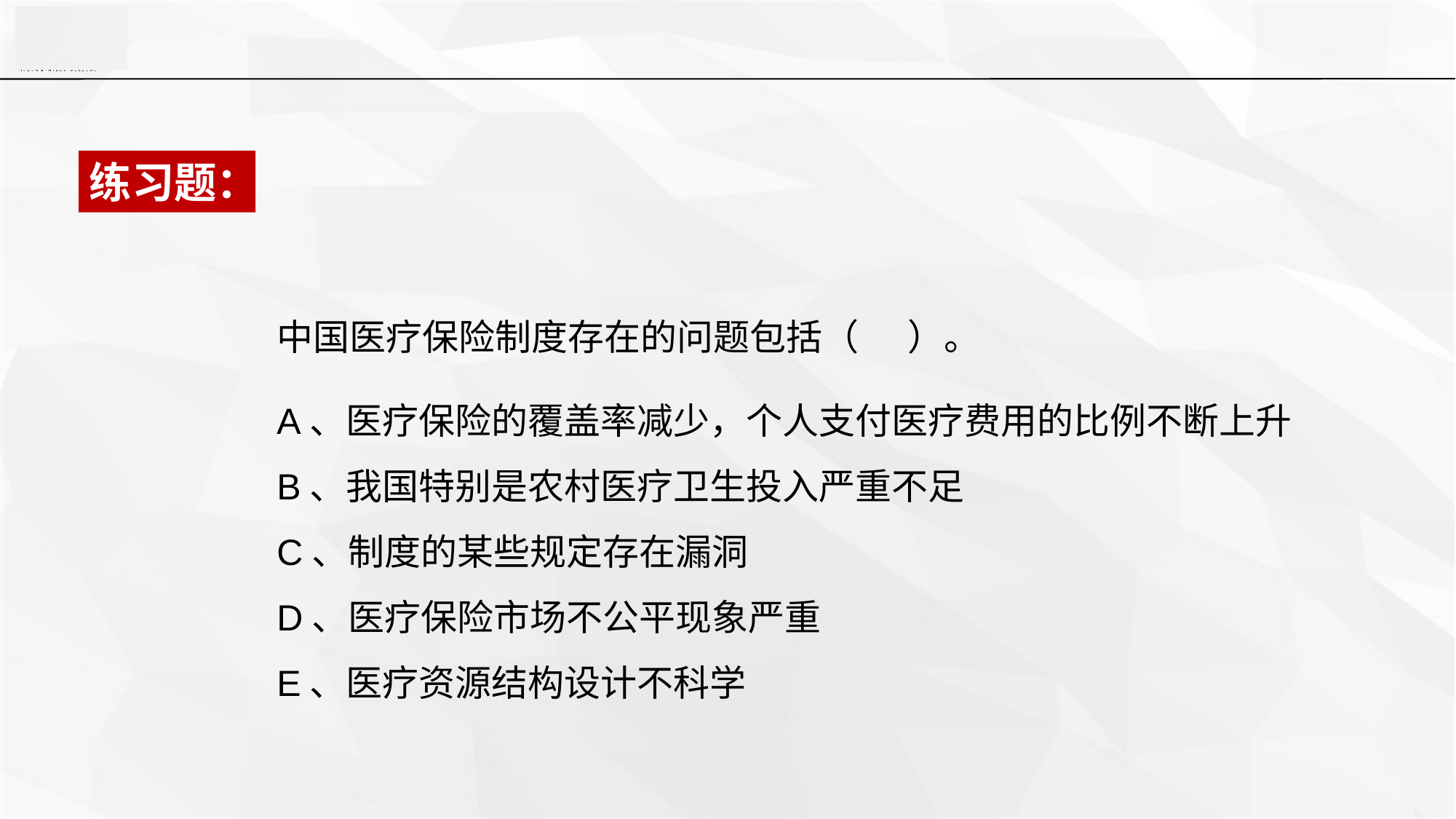

练习题：
中国医疗保险制度存在的问题包括（      ）。
A、医疗保险的覆盖率减少，个人支付医疗费用的比例不断上升
B、我国特别是农村医疗卫生投入严重不足
C、制度的某些规定存在漏洞
D、医疗保险市场不公平现象严重
E、医疗资源结构设计不科学